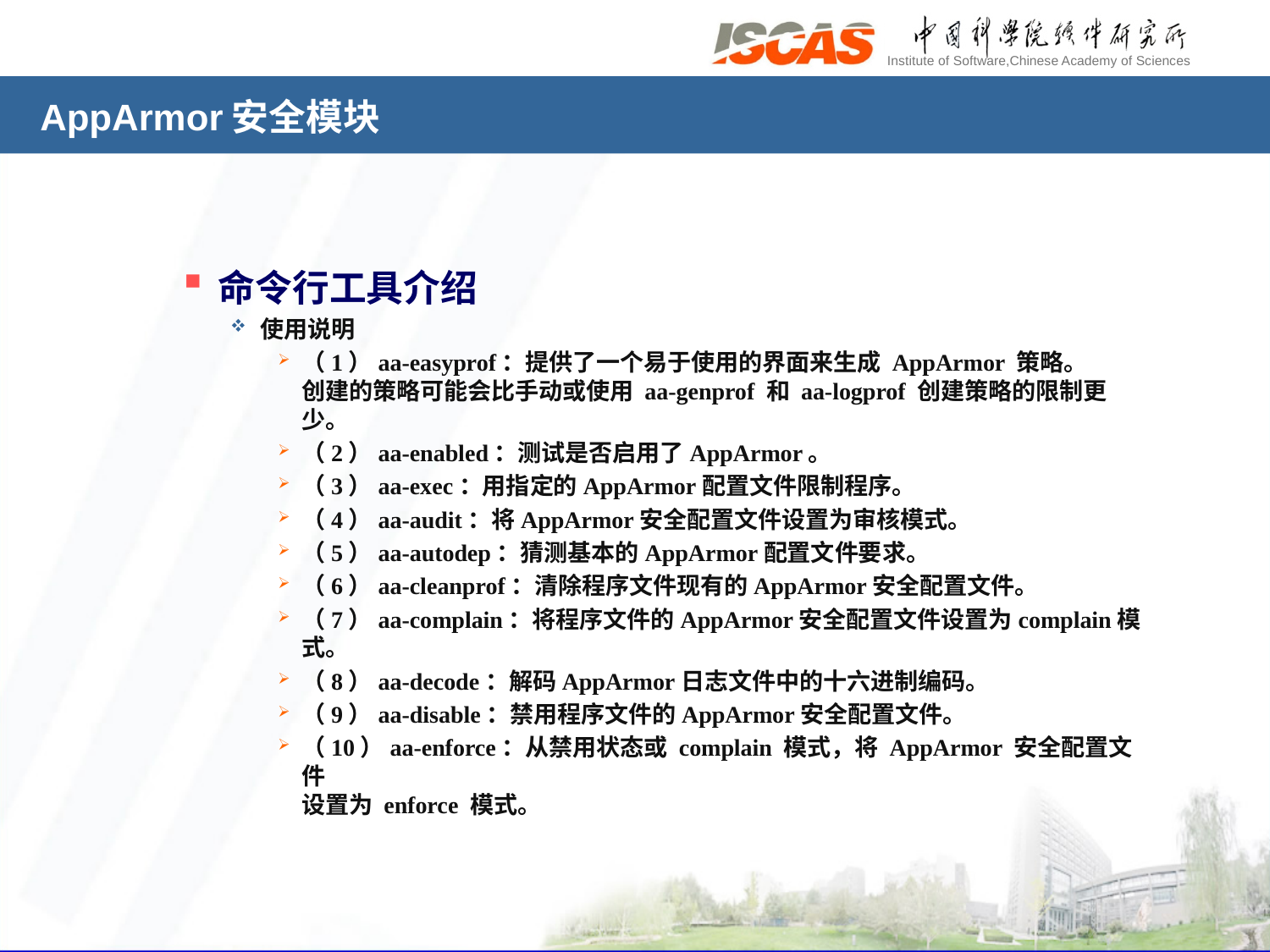

# AppArmor安全模块
命令行工具介绍
使用说明
（1）aa-easyprof：提供了一个易于使用的界面来生成 AppArmor 策略。
创建的策略可能会比手动或使用 aa-genprof 和 aa-logprof 创建策略的限制更少。
（2）aa-enabled：测试是否启用了AppArmor。
（3）aa-exec：用指定的AppArmor配置文件限制程序。
（4）aa-audit：将AppArmor安全配置文件设置为审核模式。
（5）aa-autodep：猜测基本的AppArmor配置文件要求。
（6）aa-cleanprof：清除程序文件现有的AppArmor安全配置文件。
（7）aa-complain：将程序文件的AppArmor安全配置文件设置为complain模式。
（8）aa-decode：解码AppArmor日志文件中的十六进制编码。
（9）aa-disable：禁用程序文件的AppArmor安全配置文件。
（10）aa-enforce：从禁用状态或 complain 模式，将 AppArmor 安全配置文件
设置为 enforce 模式。